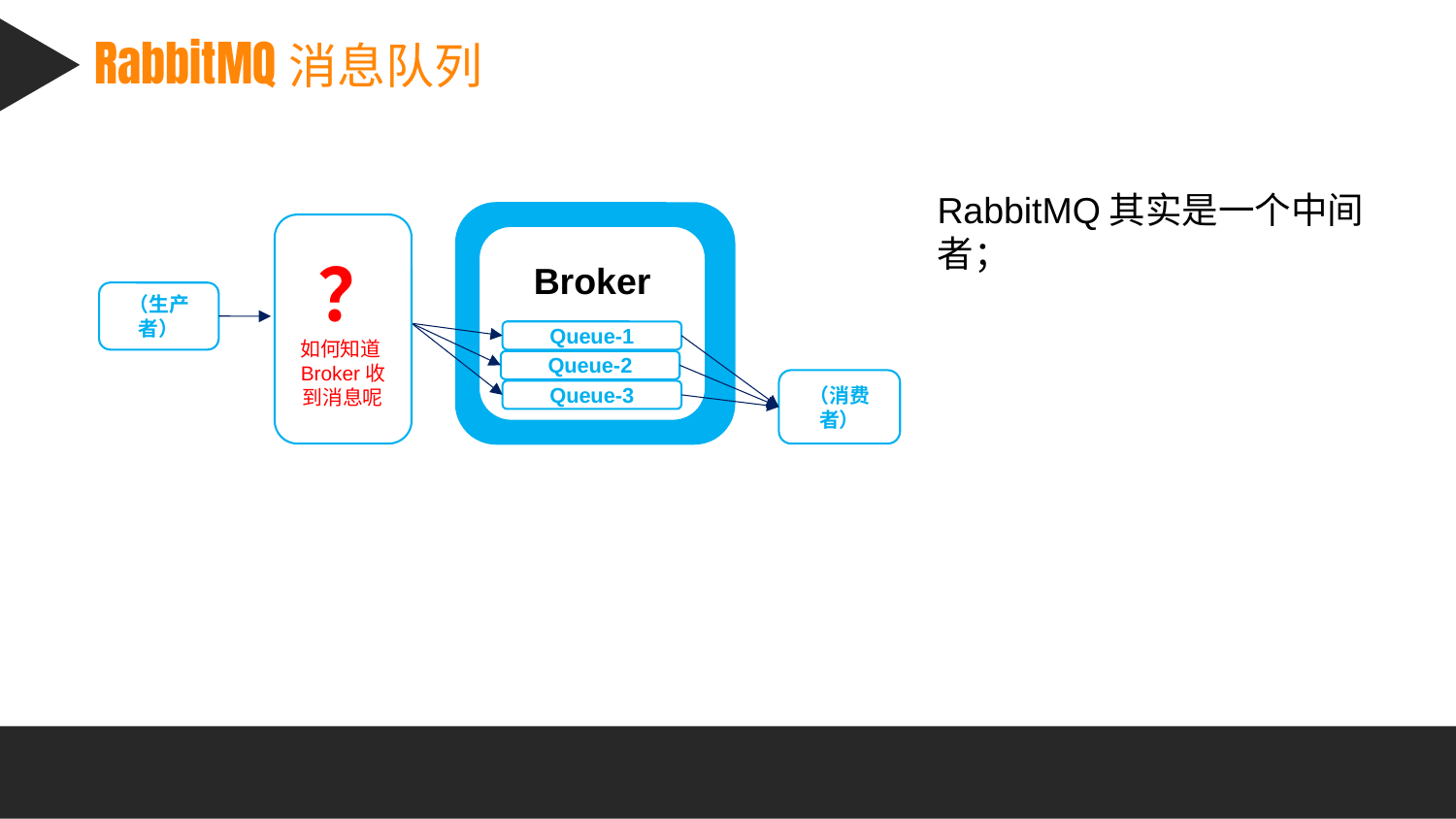

RabbitMQ消息队列
RabbitMQ其实是一个中间者；

？
如何知道Broker收到消息呢
Broker

Queue-1
Queue-2
Queue-3
（生产者）
（消费者）